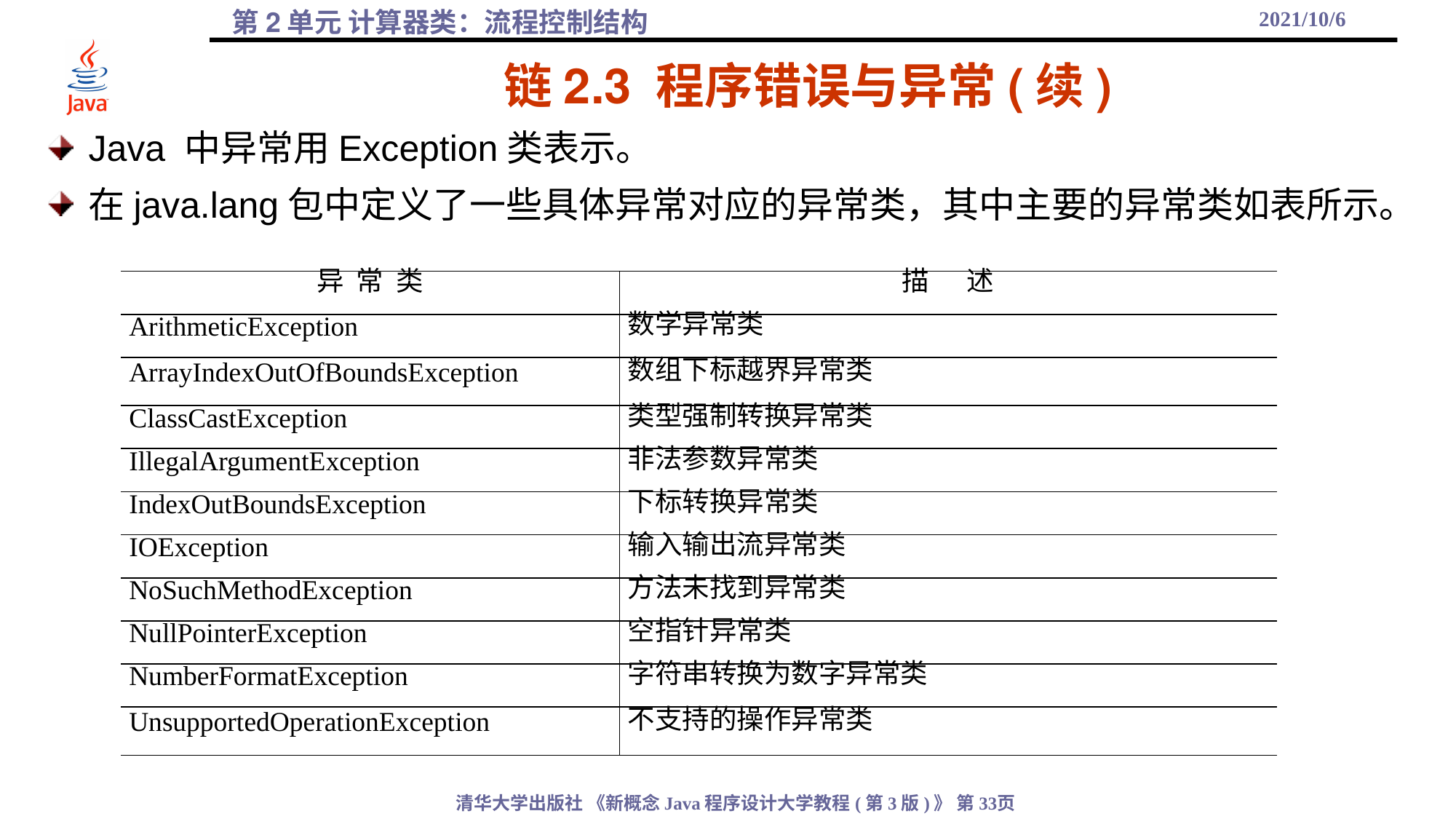

2021/10/6
# 链2.3 程序错误与异常(续)
Java 中异常用Exception类表示。
在java.lang包中定义了一些具体异常对应的异常类，其中主要的异常类如表所示。
| 异 常 类 | 描 述 |
| --- | --- |
| ArithmeticException | 数学异常类 |
| ArrayIndexOutOfBoundsException | 数组下标越界异常类 |
| ClassCastException | 类型强制转换异常类 |
| IllegalArgumentException | 非法参数异常类 |
| IndexOutBoundsException | 下标转换异常类 |
| IOException | 输入输出流异常类 |
| NoSuchMethodException | 方法未找到异常类 |
| NullPointerException | 空指针异常类 |
| NumberFormatException | 字符串转换为数字异常类 |
| UnsupportedOperationException | 不支持的操作异常类 |